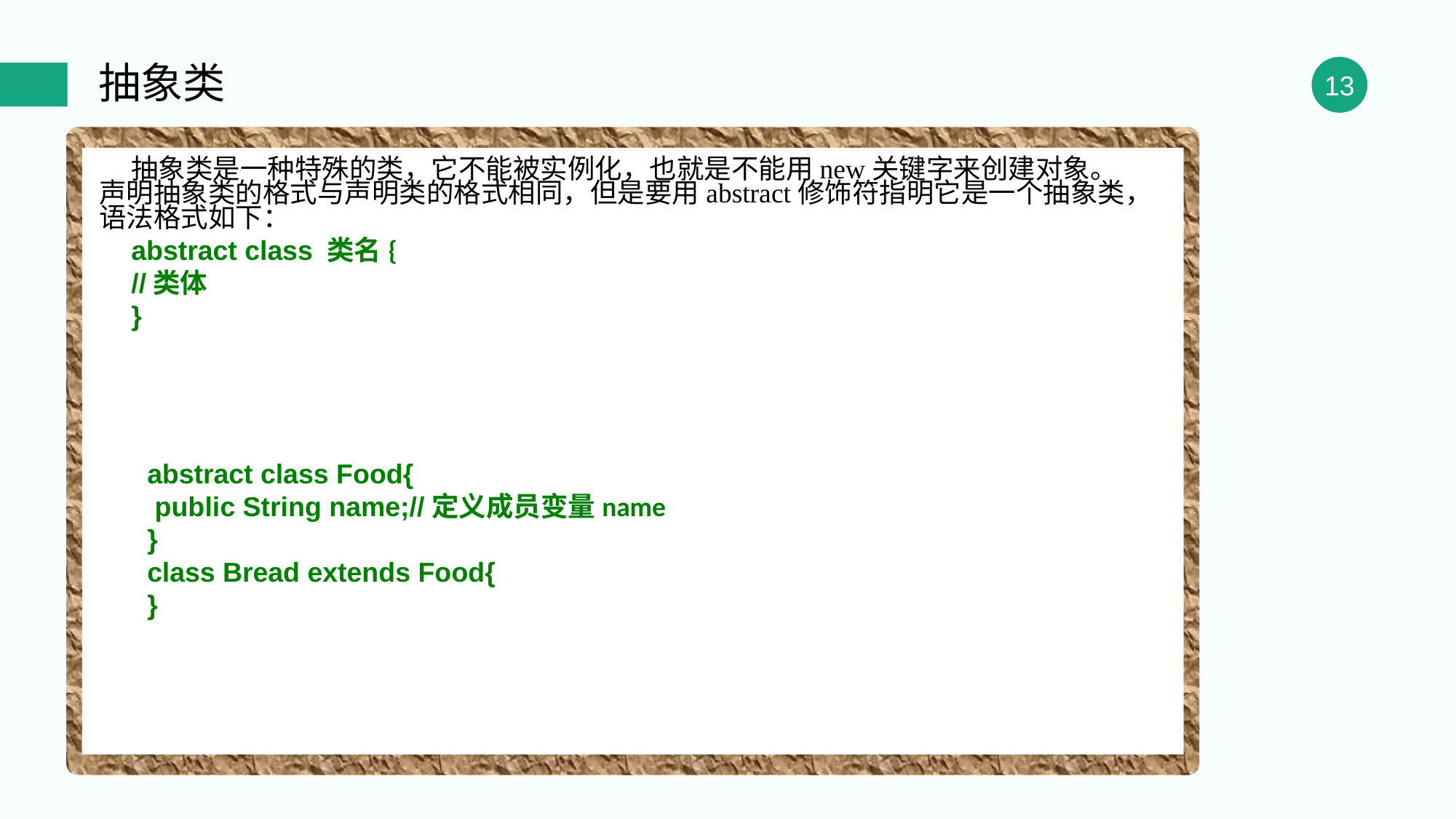

抽象类

抽象类是一种特殊的类，它不能被实例化，也就是不能用new关键字来创建对象。声明抽象类的格式与声明类的格式相同，但是要用abstract修饰符指明它是一个抽象类，语法格式如下：
abstract class 类名{
//类体
}
abstract class Food{
 public String name;//定义成员变量name
}
class Bread extends Food{
}